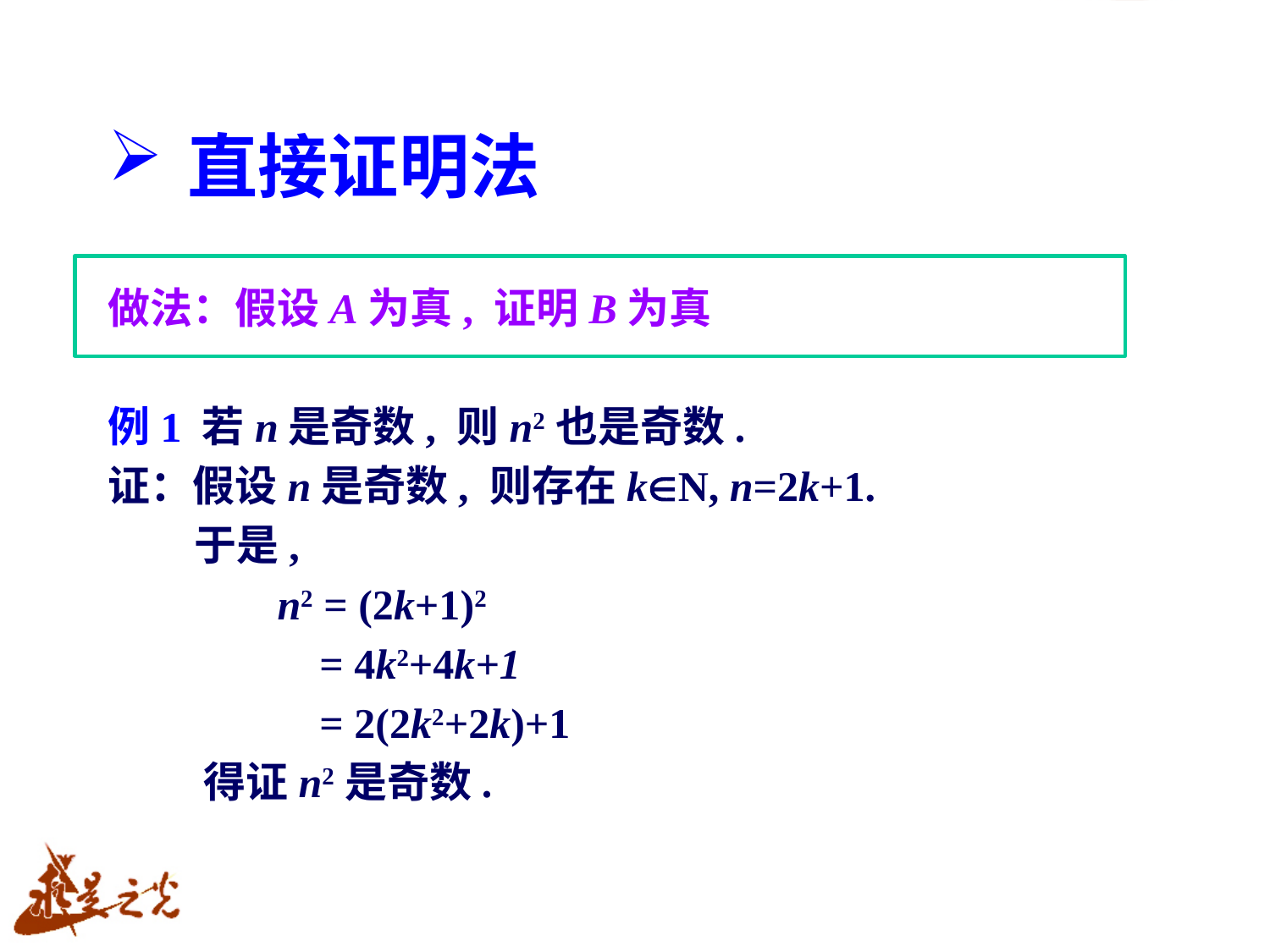

# 直接证明法

做法：假设A为真, 证明B为真

例1 若n是奇数, 则n2也是奇数.
证：假设n是奇数, 则存在k∈N, n=2k+1.
        于是,
                n2 = (2k+1)2
                    = 4k2+4k+1
                    = 2(2k2+2k)+1
         得证n2是奇数.
35